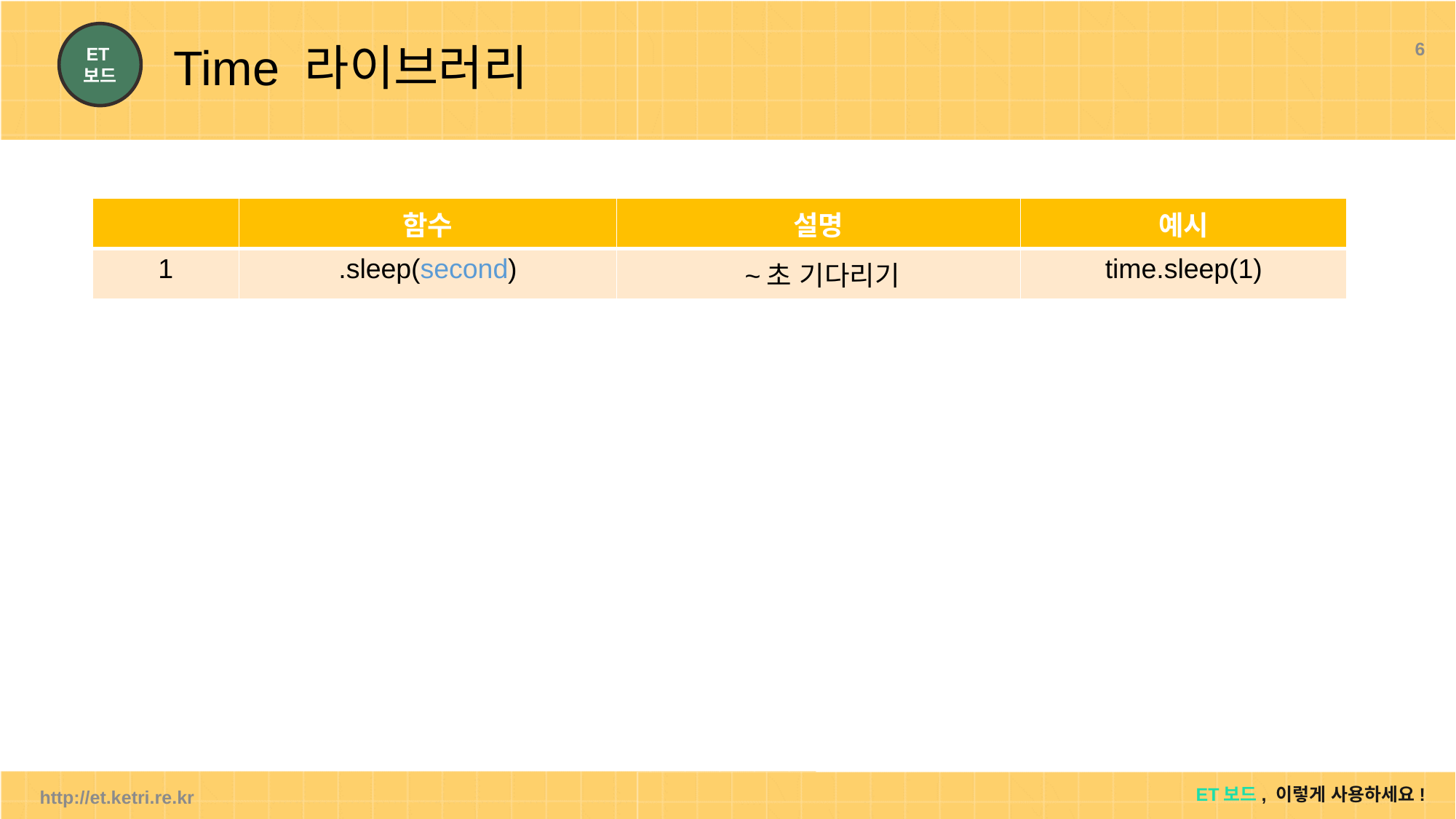

6
# Time 라이브러리
|  | 함수 | 설명 | 예시 |
| --- | --- | --- | --- |
| 1 | .sleep(second) | ~초 기다리기 | time.sleep(1) |
http://et.ketri.re.kr